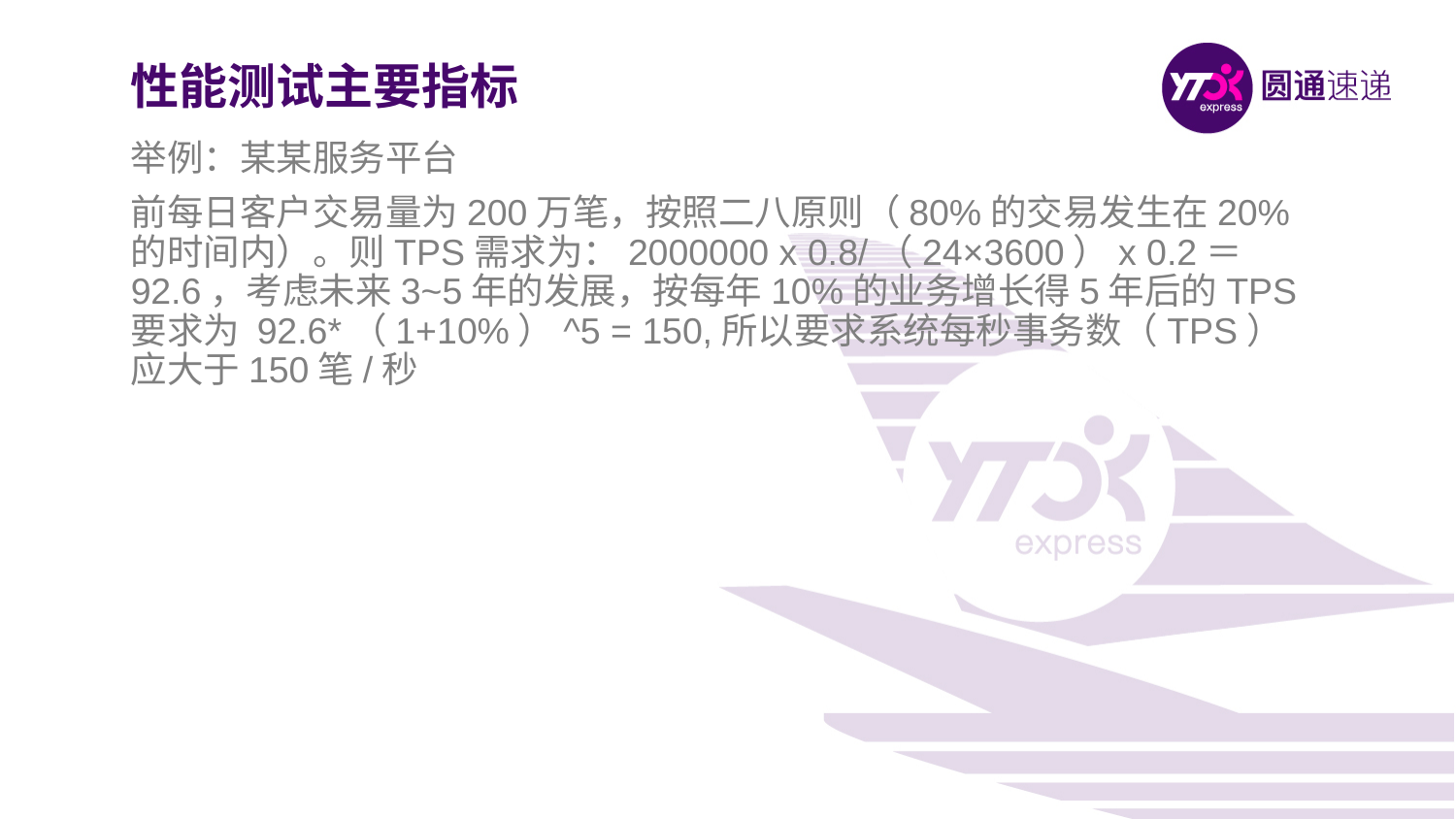

性能测试主要指标
举例：某某服务平台
前每日客户交易量为200万笔，按照二八原则（80%的交易发生在20%的时间内）。则TPS需求为：2000000 x 0.8/（24×3600）x 0.2＝ 92.6，考虑未来3~5年的发展，按每年10%的业务增长得5年后的TPS要求为 92.6*（1+10%）^5 = 150,所以要求系统每秒事务数（TPS）应大于150笔/秒